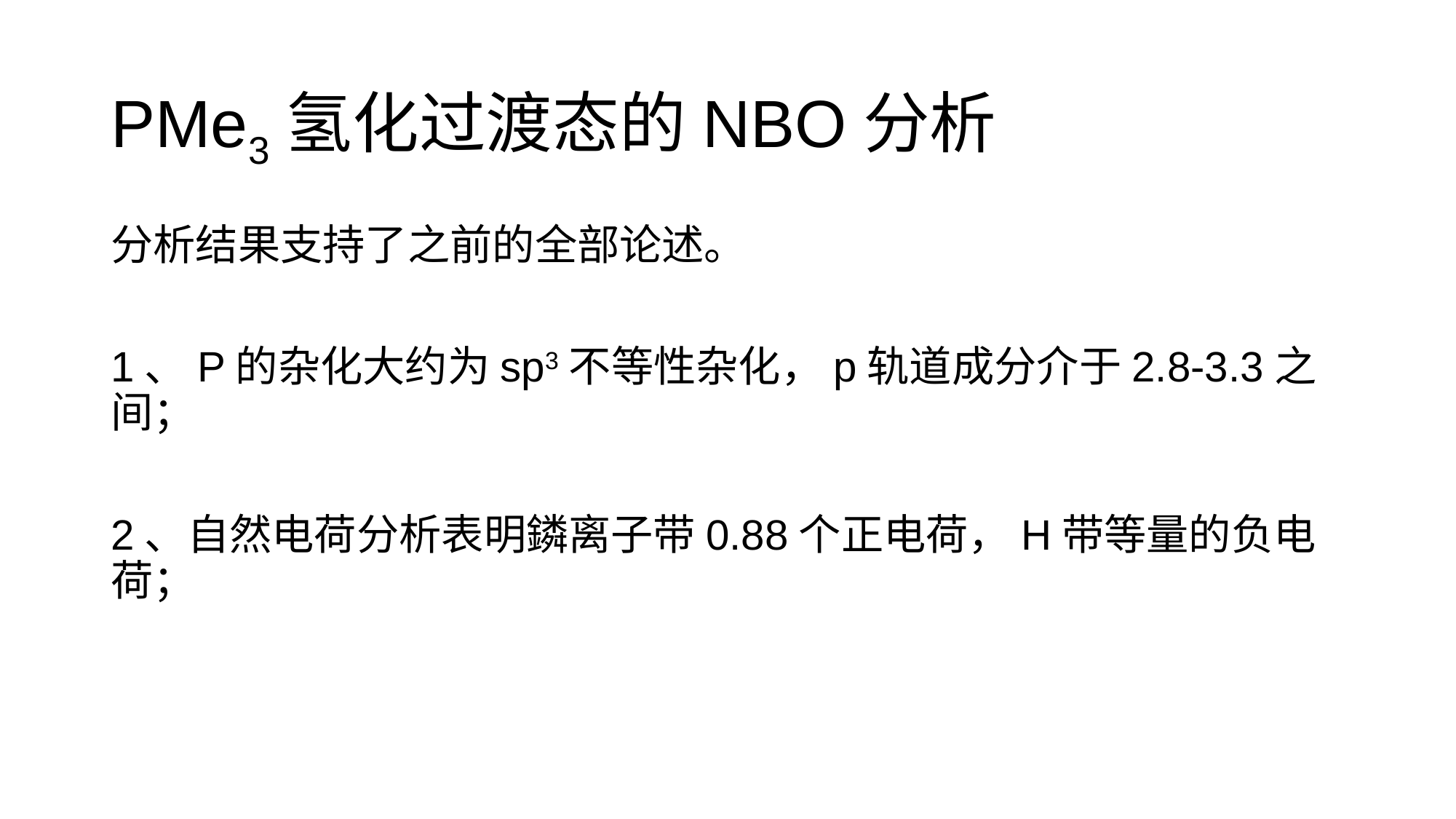

# PMe3氢化过渡态的NBO分析
分析结果支持了之前的全部论述。

1、P的杂化大约为sp3不等性杂化，p轨道成分介于2.8-3.3之间；

2、自然电荷分析表明鏻离子带0.88个正电荷，H带等量的负电荷；